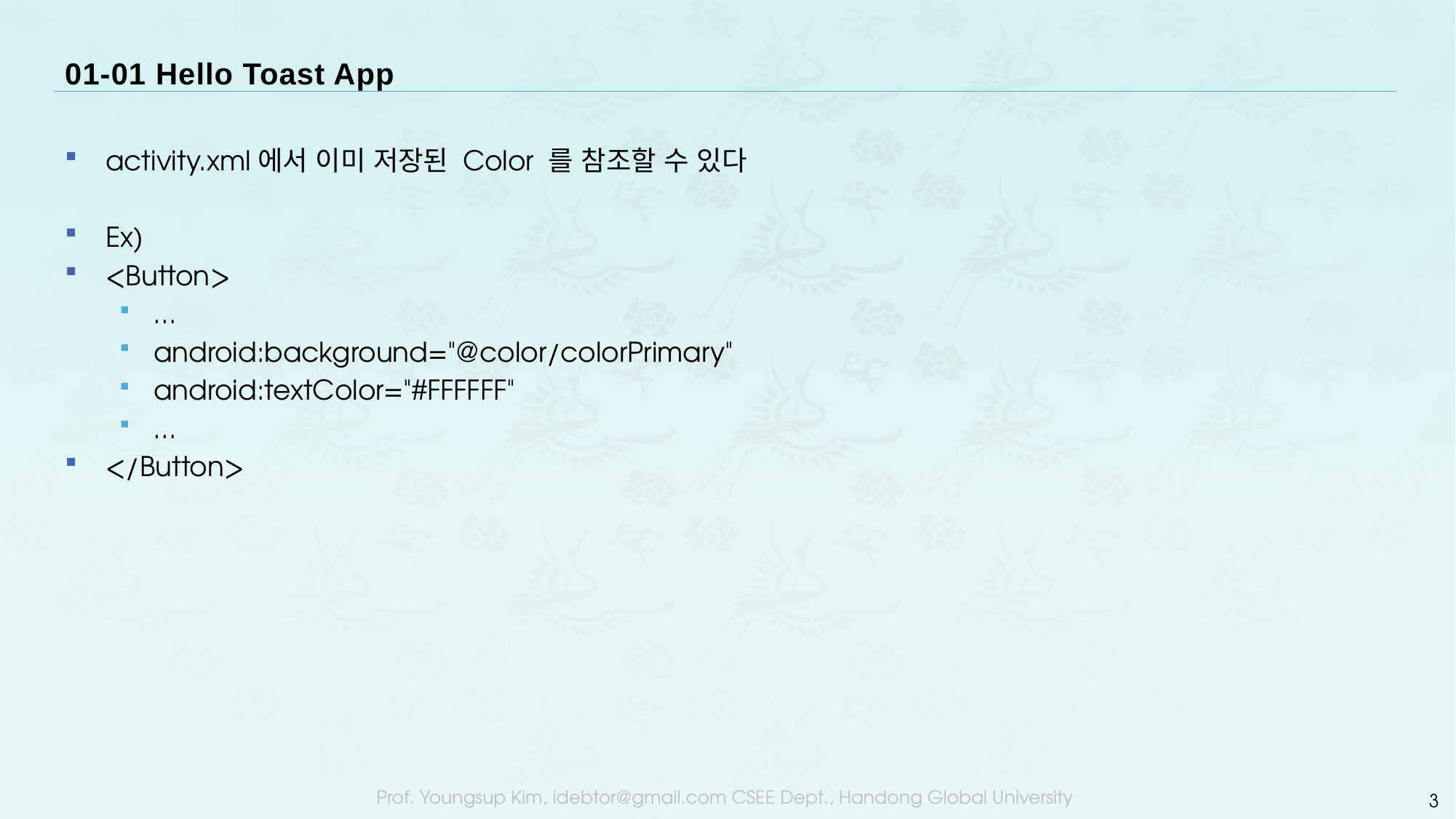

# 01-01 Hello Toast App

activity.xml에서 이미 저장된 Color 를 참조할 수 있다

Ex)
<Button>
…
android:background="@color/colorPrimary"
android:textColor="#FFFFFF"
…
</Button>
3